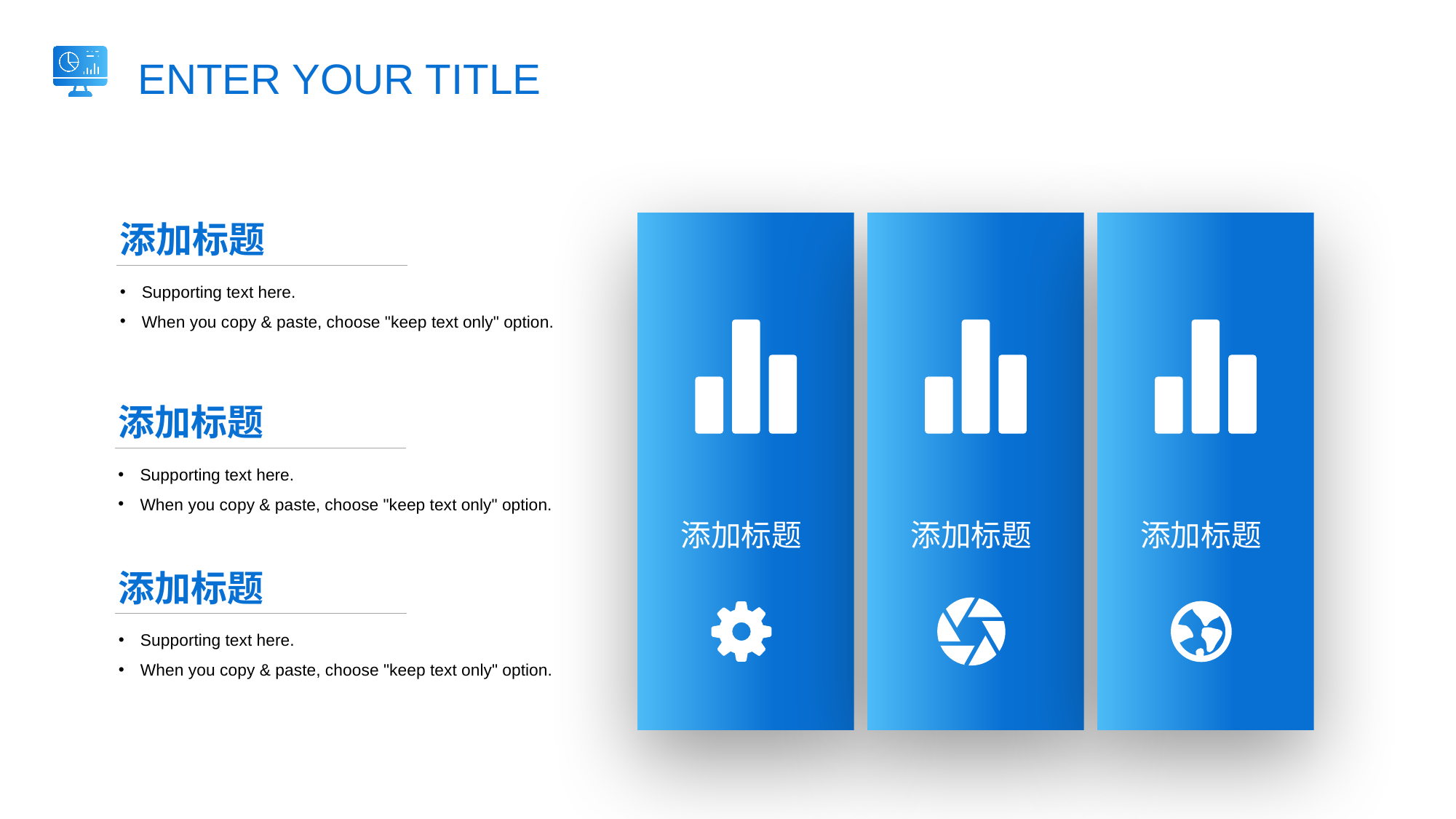

ENTER YOUR TITLE
添加标题

Supporting text here.
When you copy & paste, choose "keep text only" option.

添加标题
Supporting text here.
When you copy & paste, choose "keep text only" option.
添加标题
添加标题
添加标题
添加标题

Supporting text here.
When you copy & paste, choose "keep text only" option.